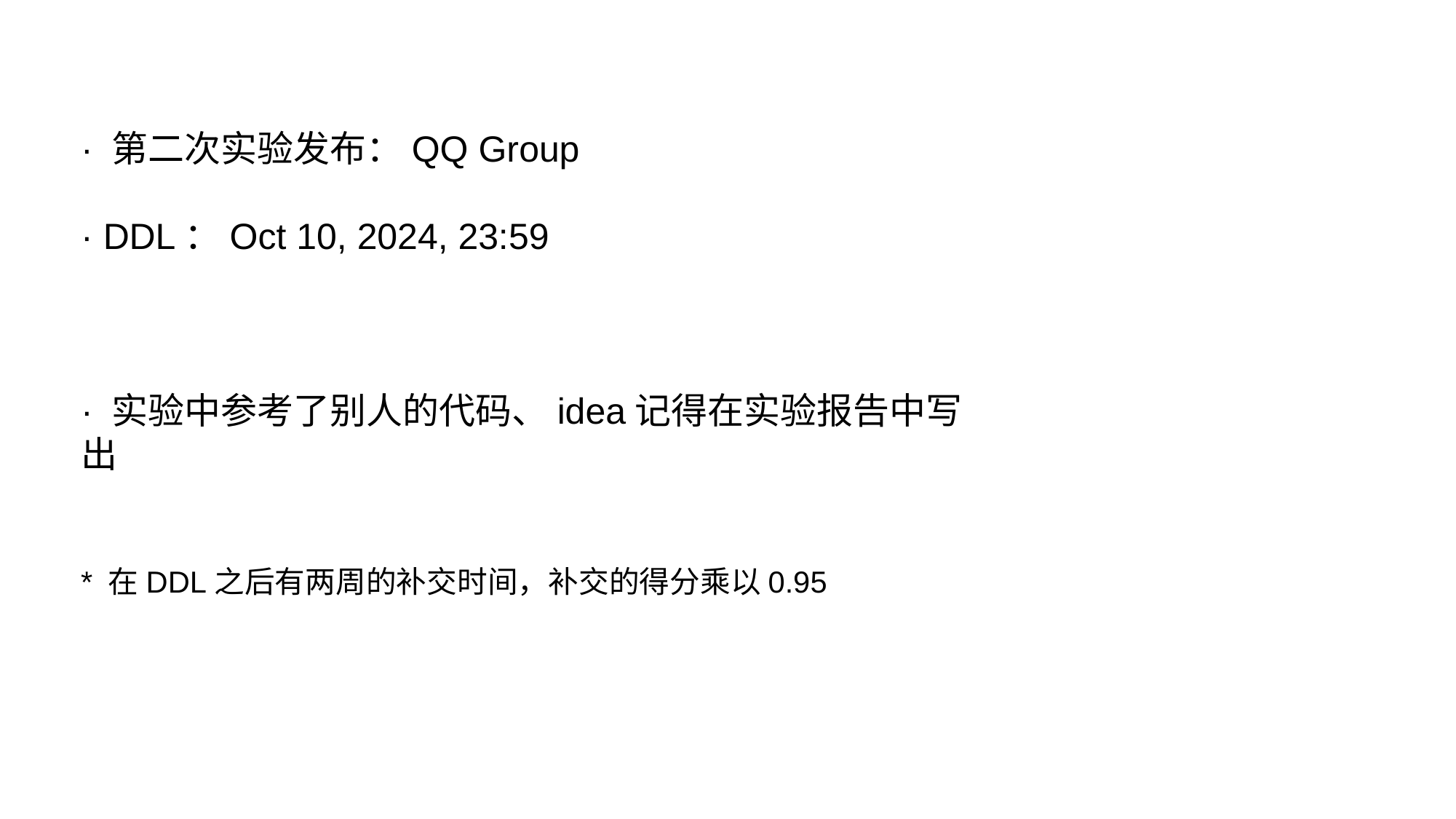

· 第二次实验发布：QQ Group

· DDL：Oct 10, 2024, 23:59

· 实验中参考了别人的代码、idea记得在实验报告中写出

* 在DDL之后有两周的补交时间，补交的得分乘以0.95